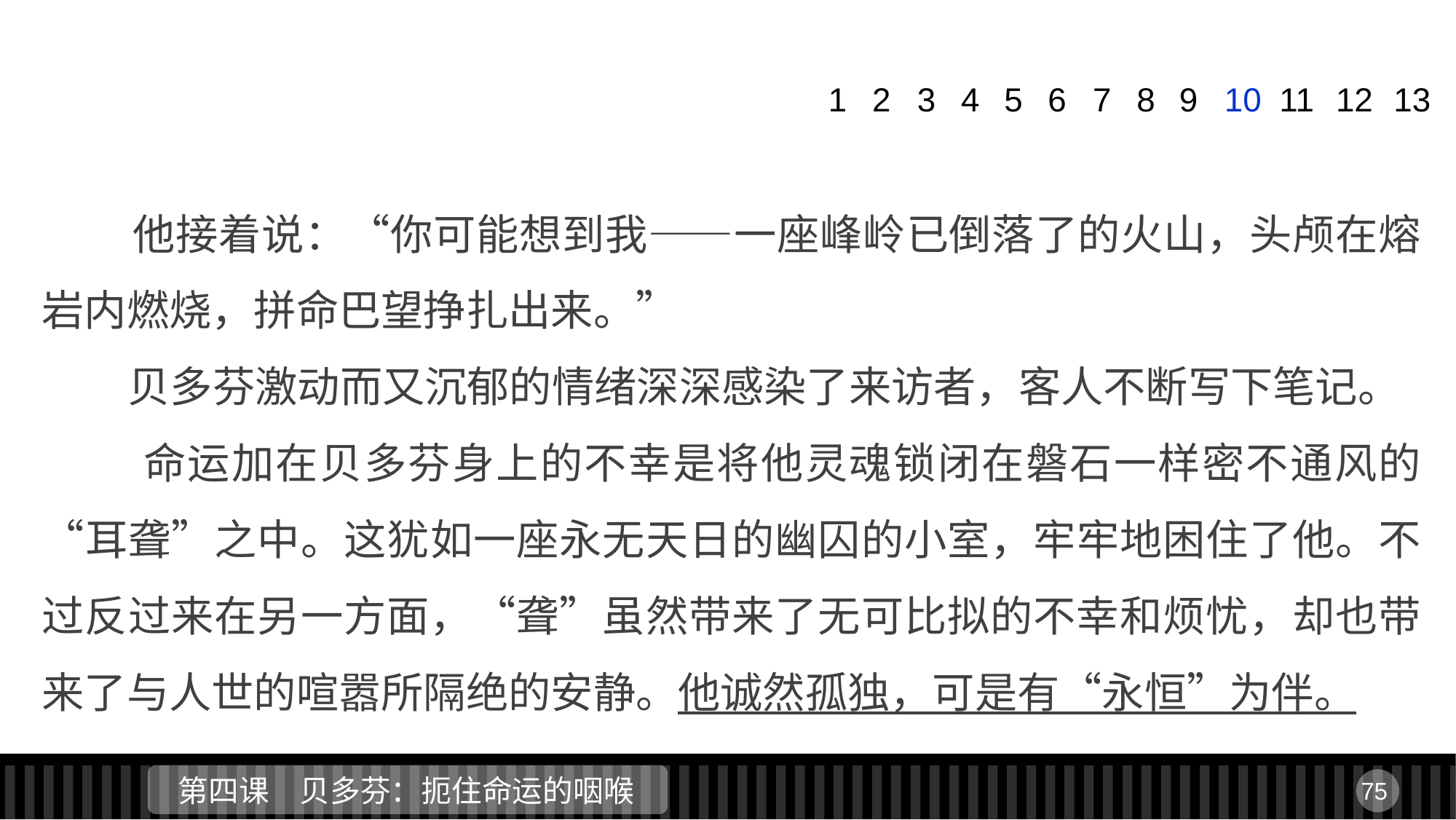

1
2
3
4
5
6
7
8
9
10
11
12
13
        他接着说：“你可能想到我——一座峰岭已倒落了的火山，头颅在熔岩内燃烧，拼命巴望挣扎出来。”
        贝多芬激动而又沉郁的情绪深深感染了来访者，客人不断写下笔记。
        命运加在贝多芬身上的不幸是将他灵魂锁闭在磐石一样密不通风的“耳聋”之中。这犹如一座永无天日的幽囚的小室，牢牢地困住了他。不过反过来在另一方面，“聋”虽然带来了无可比拟的不幸和烦忧，却也带来了与人世的喧嚣所隔绝的安静。他诚然孤独，可是有“永恒”为伴。